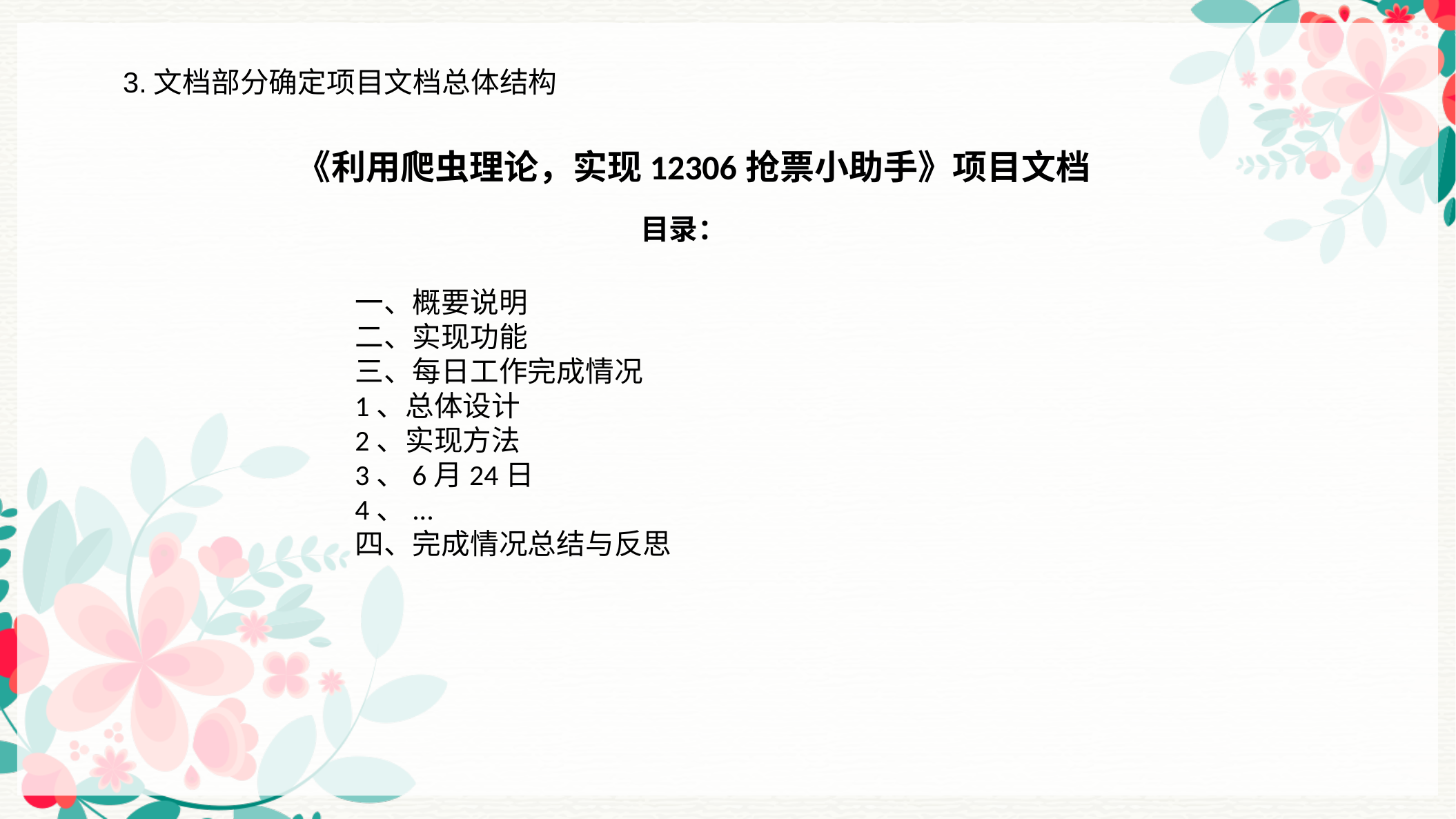

3.文档部分确定项目文档总体结构
《利用爬虫理论，实现12306抢票小助手》项目文档
目录：
一、概要说明二、实现功能三、每日工作完成情况1、总体设计2、实现方法3、6月24日4、...四、完成情况总结与反思